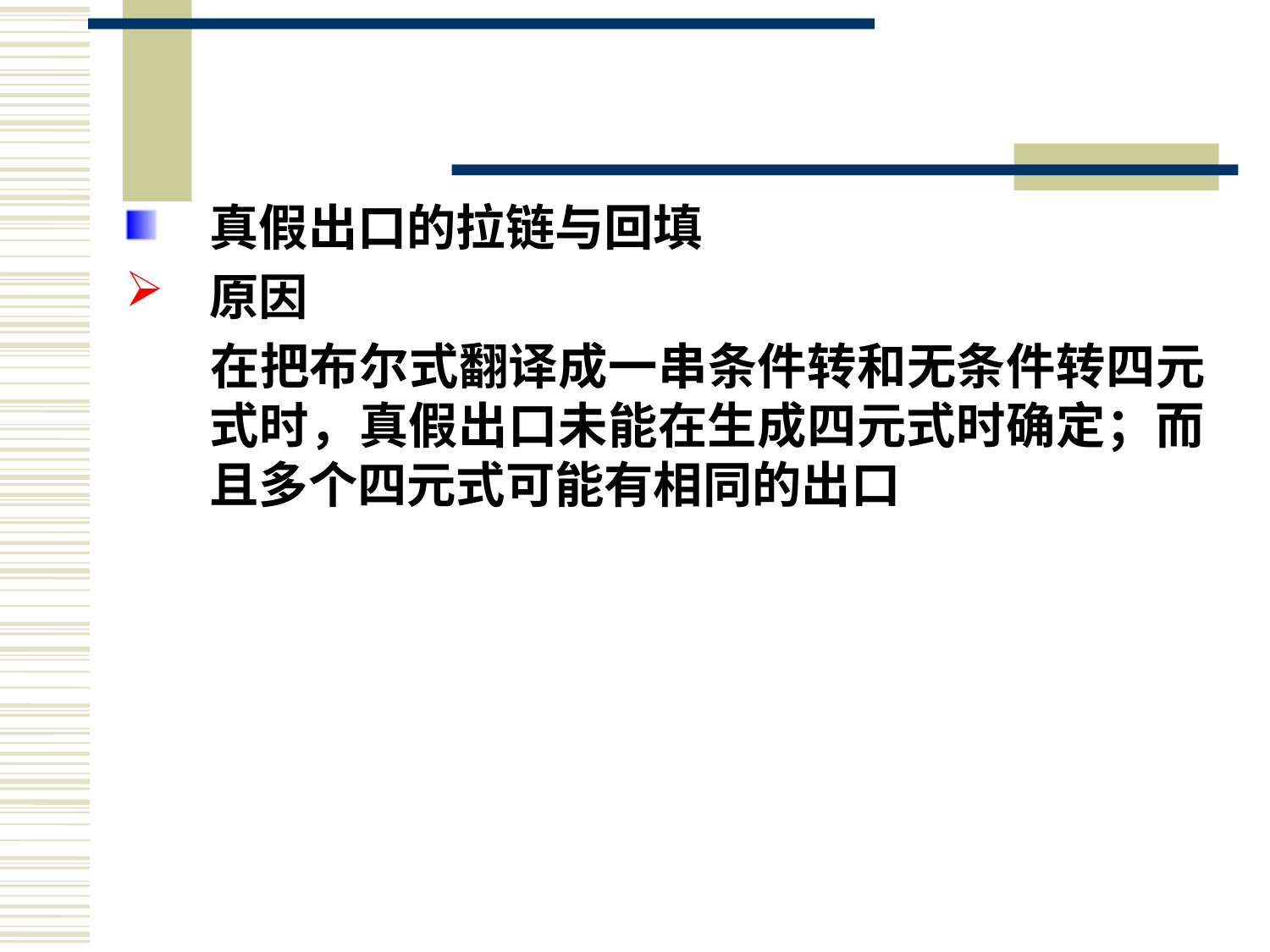

#
真假出口的拉链与回填
原因
	在把布尔式翻译成一串条件转和无条件转四元式时，真假出口未能在生成四元式时确定；而且多个四元式可能有相同的出口